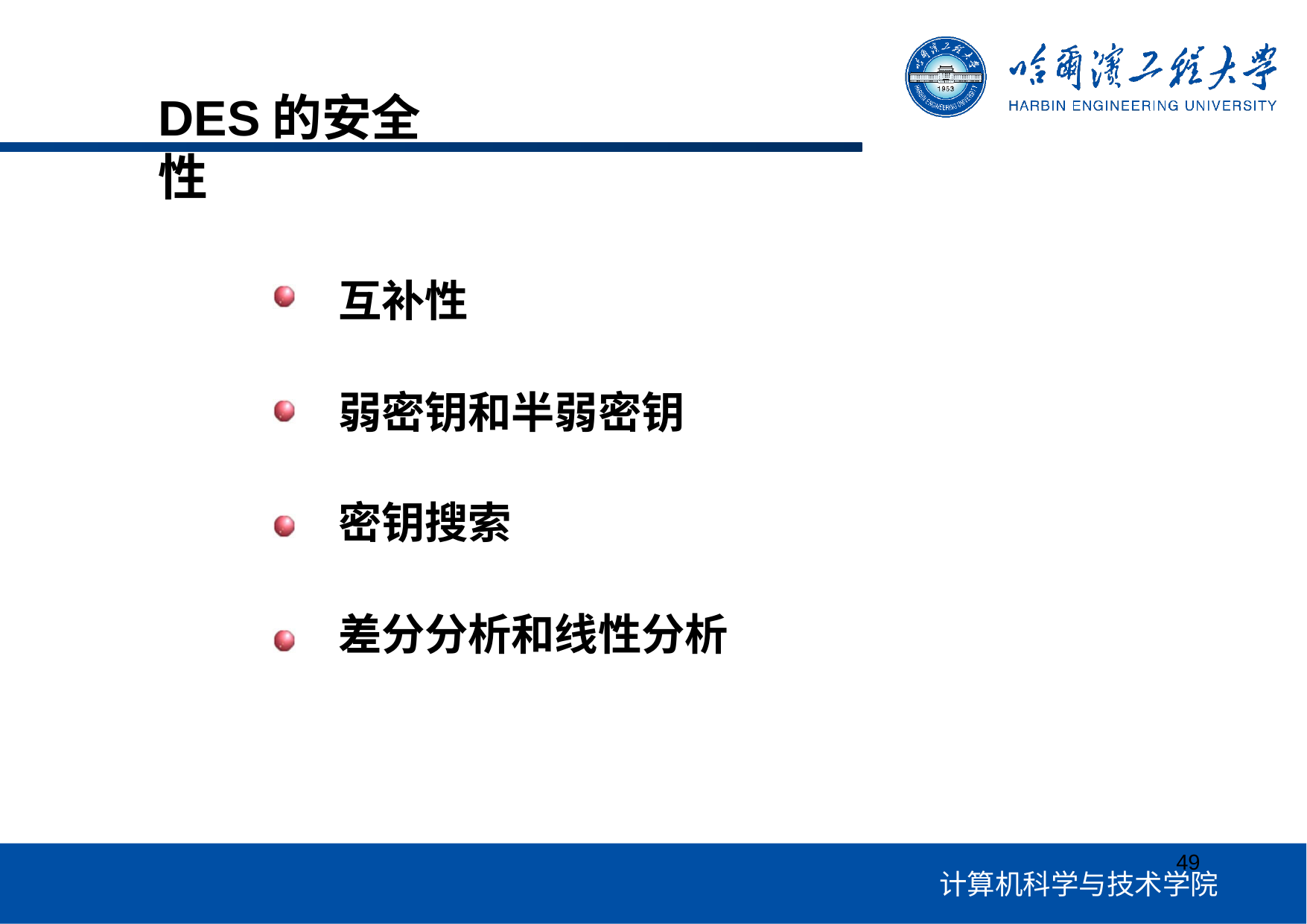

# DES的安全性
互补性

弱密钥和半弱密钥

密钥搜索

差分分析和线性分析

49